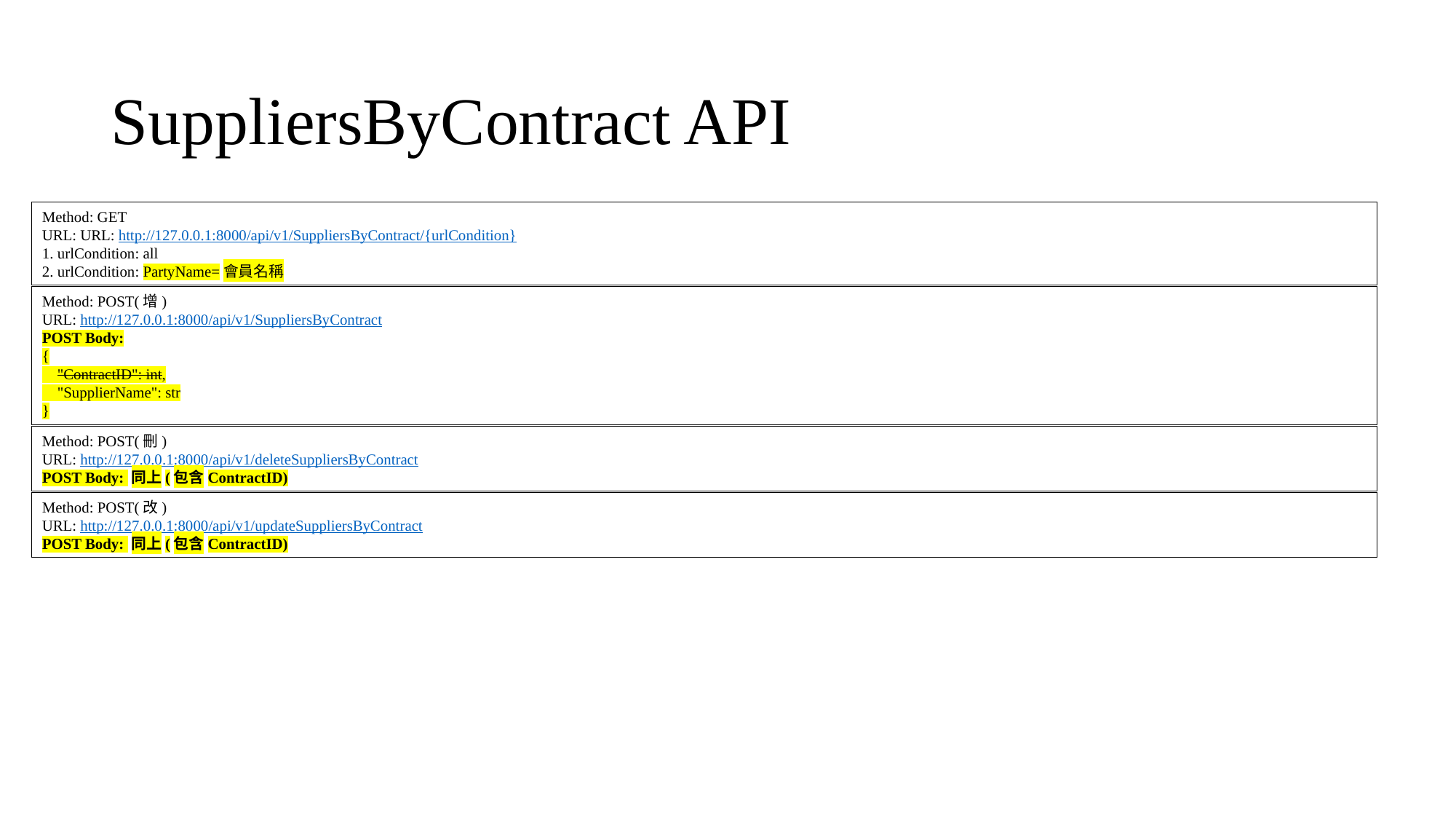

# SuppliersByContract API
Method: GET
URL: URL: http://127.0.0.1:8000/api/v1/SuppliersByContract/{urlCondition}
1. urlCondition: all
2. urlCondition: PartyName=會員名稱
Method: POST(增)
URL: http://127.0.0.1:8000/api/v1/SuppliersByContract
POST Body:
{
    "ContractID": int,
    "SupplierName": str
}
Method: POST(刪)
URL: http://127.0.0.1:8000/api/v1/deleteSuppliersByContract
POST Body: 同上(包含ContractID)
Method: POST(改)
URL: http://127.0.0.1:8000/api/v1/updateSuppliersByContract
POST Body: 同上(包含ContractID)